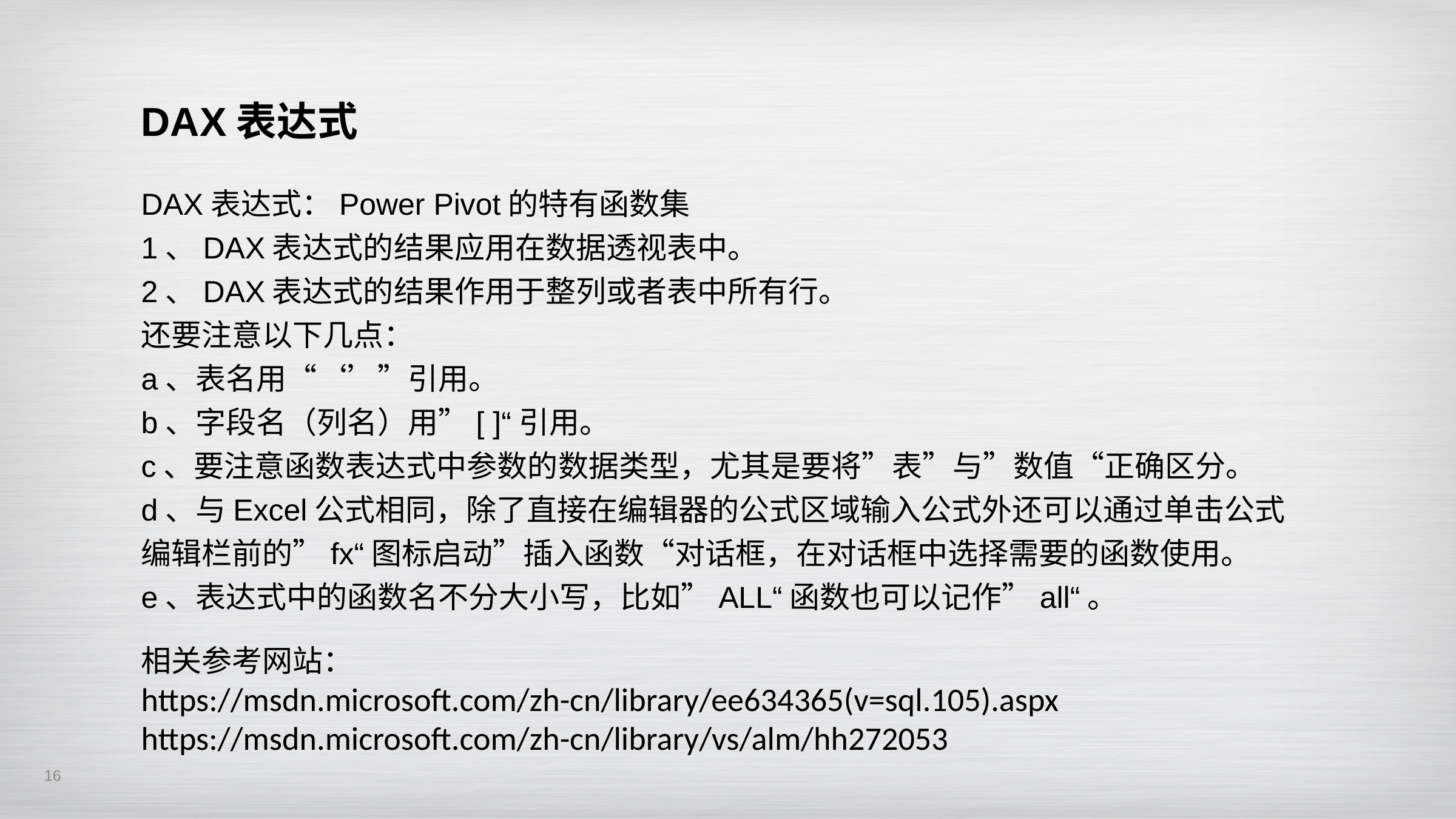

DAX表达式
DAX表达式：Power Pivot的特有函数集
1、DAX表达式的结果应用在数据透视表中。
2、DAX表达式的结果作用于整列或者表中所有行。
还要注意以下几点：
a、表名用“‘’”引用。
b、字段名（列名）用”[ ]“引用。
c、要注意函数表达式中参数的数据类型，尤其是要将”表”与”数值“正确区分。
d、与Excel公式相同，除了直接在编辑器的公式区域输入公式外还可以通过单击公式编辑栏前的”fx“图标启动”插入函数“对话框，在对话框中选择需要的函数使用。
e、表达式中的函数名不分大小写，比如”ALL“函数也可以记作”all“。
相关参考网站：
https://msdn.microsoft.com/zh-cn/library/ee634365(v=sql.105).aspx
https://msdn.microsoft.com/zh-cn/library/vs/alm/hh272053